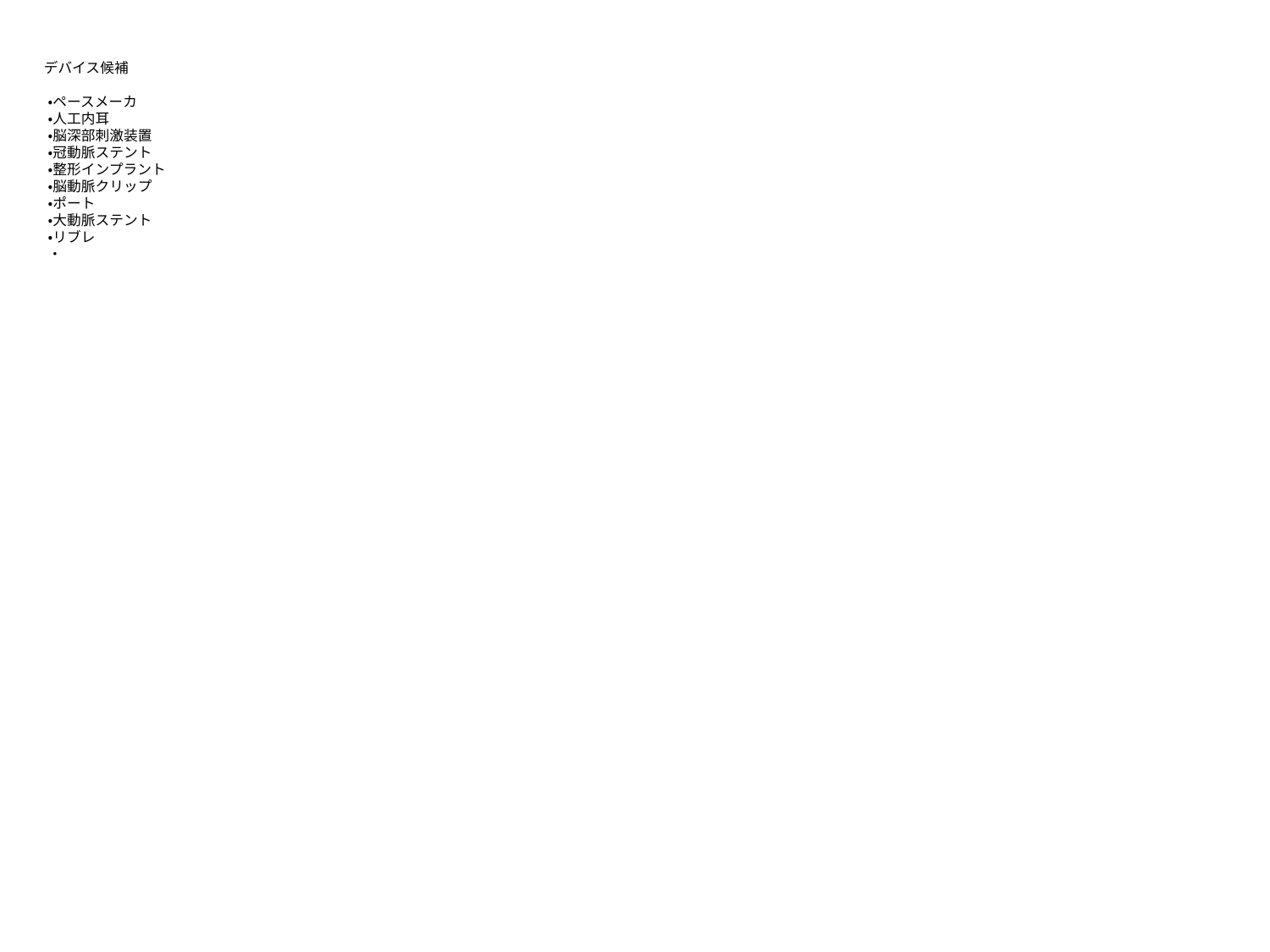

デバイス候補
・ペースメーカ
・人工内耳
・脳深部刺激装置
・冠動脈ステント
・整形インプラント
・脳動脈クリップ
・ポート
・大動脈ステント
・リブレ
・